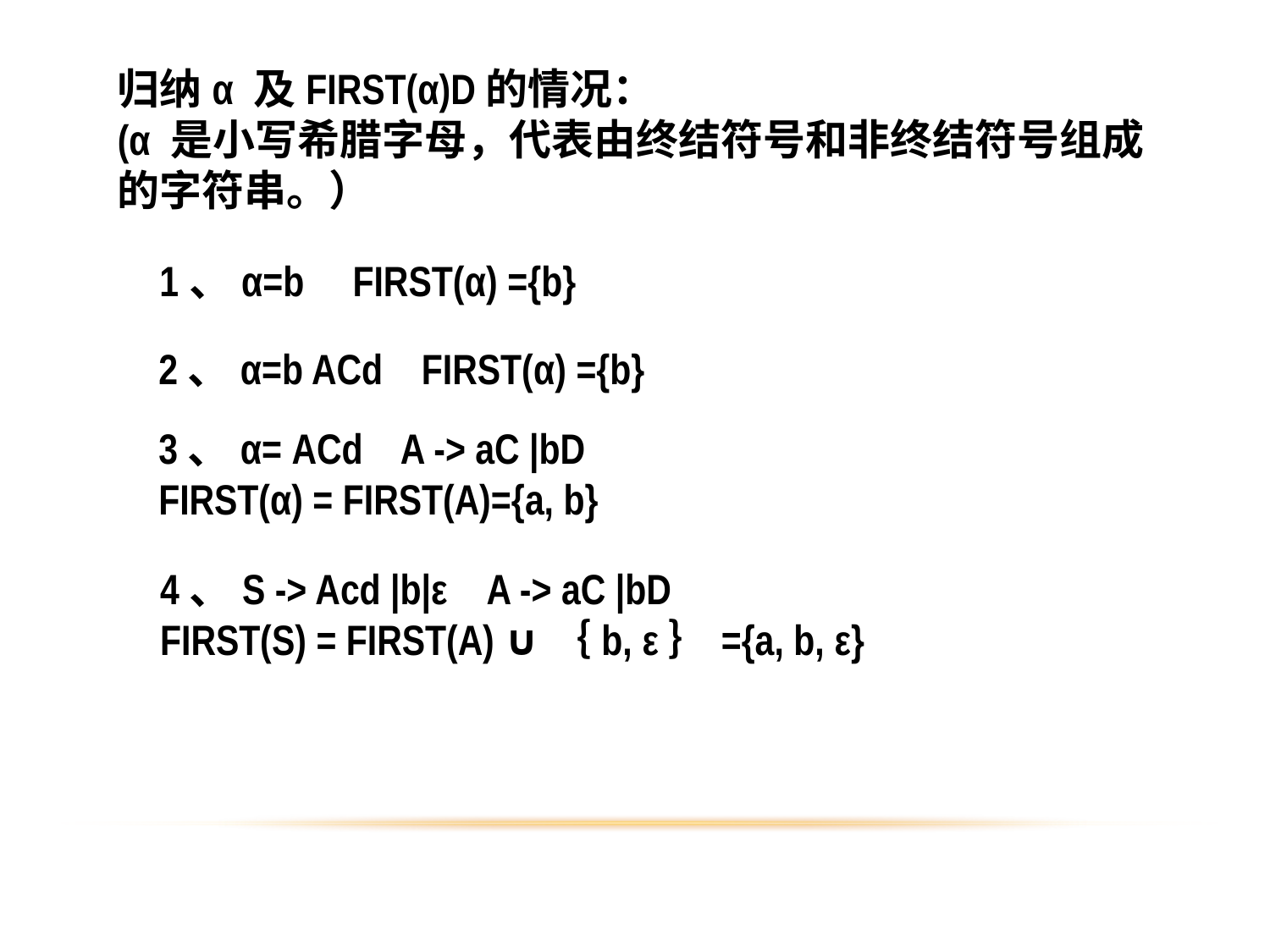

归纳α 及FIRST(α)D的情况：
(α 是小写希腊字母，代表由终结符号和非终结符号组成的字符串。）
1、α=b     FIRST(α) ={b}
2、α=b ACd    FIRST(α) ={b}
3、α= ACd    A -> aC |bD
FIRST(α) = FIRST(A)={a, b}
4、S -> Acd |b|ε    A -> aC |bD
FIRST(S) = FIRST(A) ∪｛b, ε｝={a, b, ε}